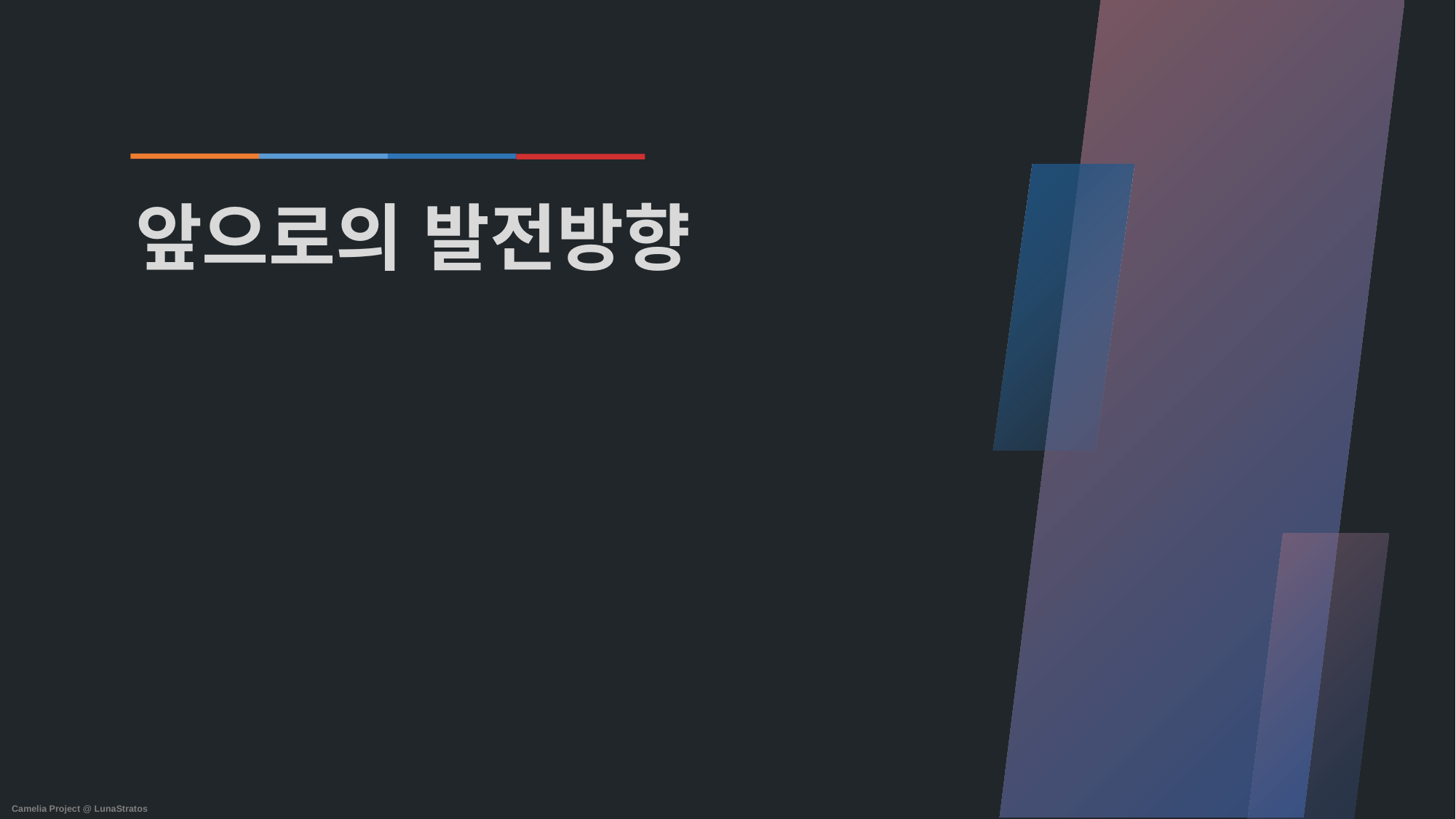

앞으로의 발전방향

Camelia Project @ LunaStratos
23